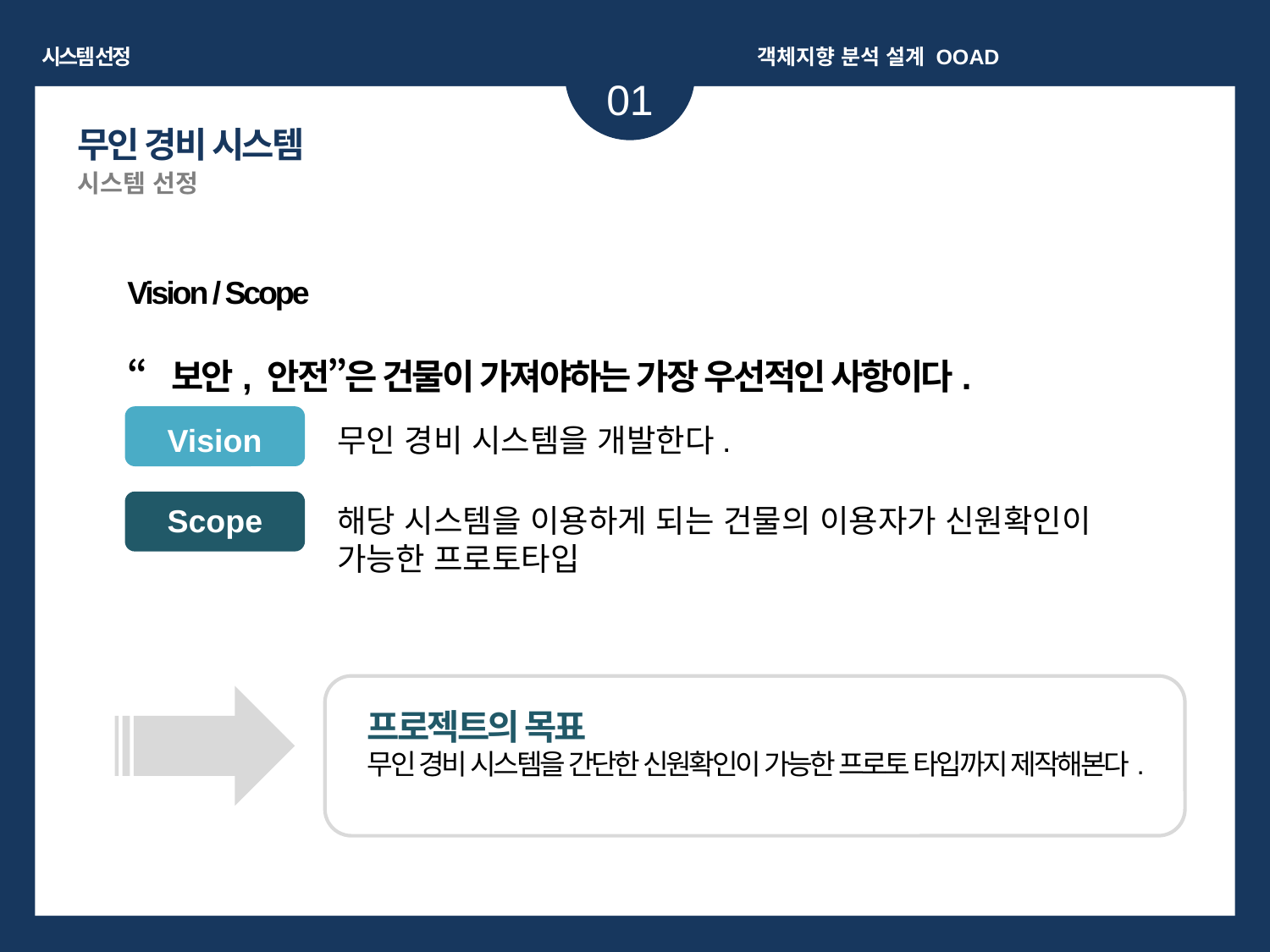

시스템 선정
객체지향 분석 설계 OOAD
01
01

무인 경비 시스템

시스템 선정
Vision / Scope
“보안, 안전”은 건물이 가져야하는 가장 우선적인 사항이다.

Vision
무인 경비 시스템을 개발한다.

Scope
해당 시스템을 이용하게 되는 건물의 이용자가 신원확인이 가능한 프로토타입
프로젝트의 목표
무인 경비 시스템을 간단한 신원확인이 가능한 프로토 타입까지 제작해본다.